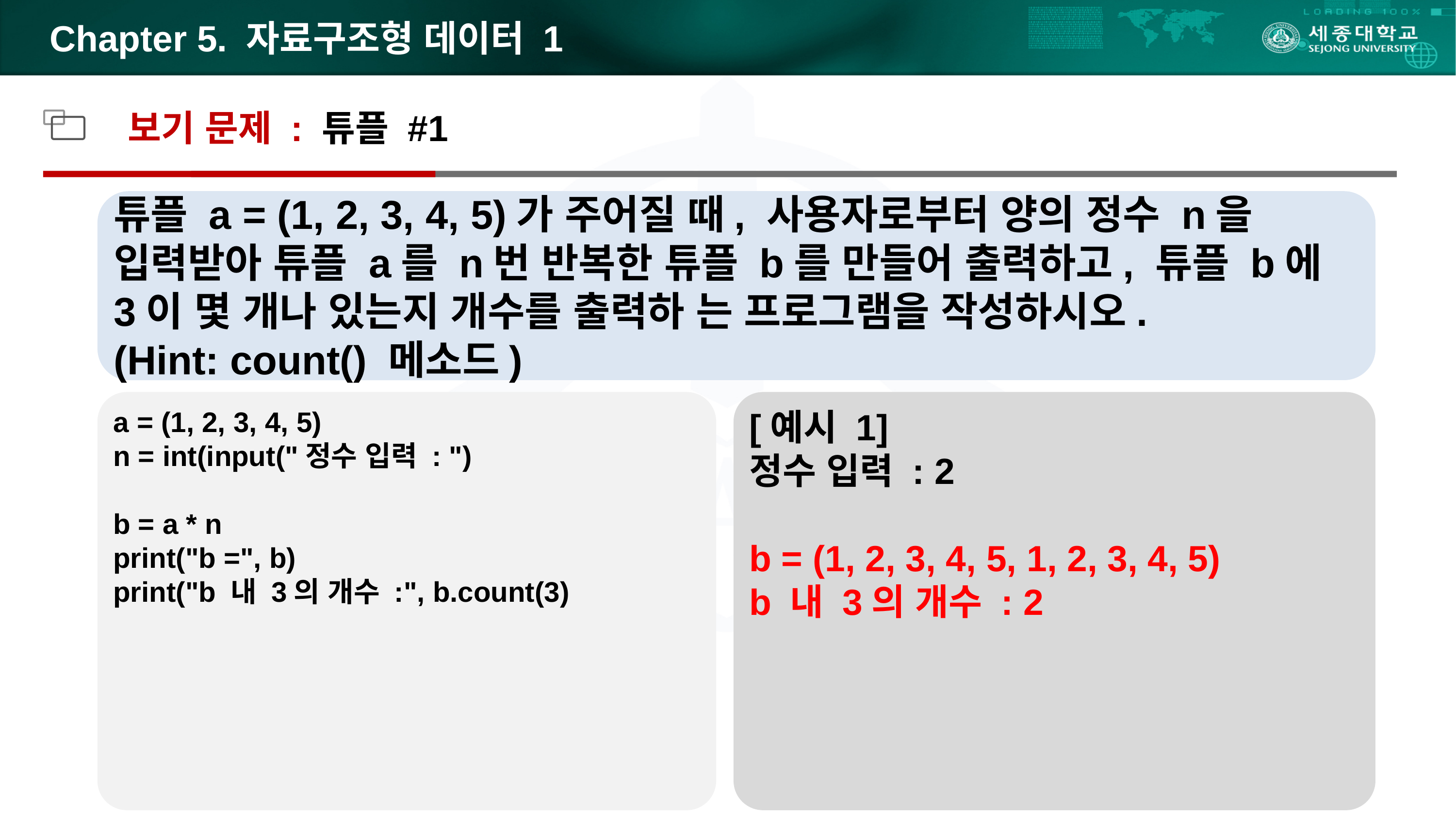

# Chapter 5. 자료구조형 데이터 1
보기 문제 : 튜플 #1
튜플 a = (1, 2, 3, 4, 5)가 주어질 때, 사용자로부터 양의 정수 n을 입력받아 튜플 a를 n번 반복한 튜플 b를 만들어 출력하고, 튜플 b에 3이 몇 개나 있는지 개수를 출력하 는 프로그램을 작성하시오.
(Hint: count() 메소드)
a = (1, 2, 3, 4, 5)
n = int(input("정수 입력 : ")

b = a * n
print("b =", b)
print("b 내 3의 개수 :", b.count(3)
[예시 1]
정수 입력 : 2

b = (1, 2, 3, 4, 5, 1, 2, 3, 4, 5)
b 내 3의 개수 : 2